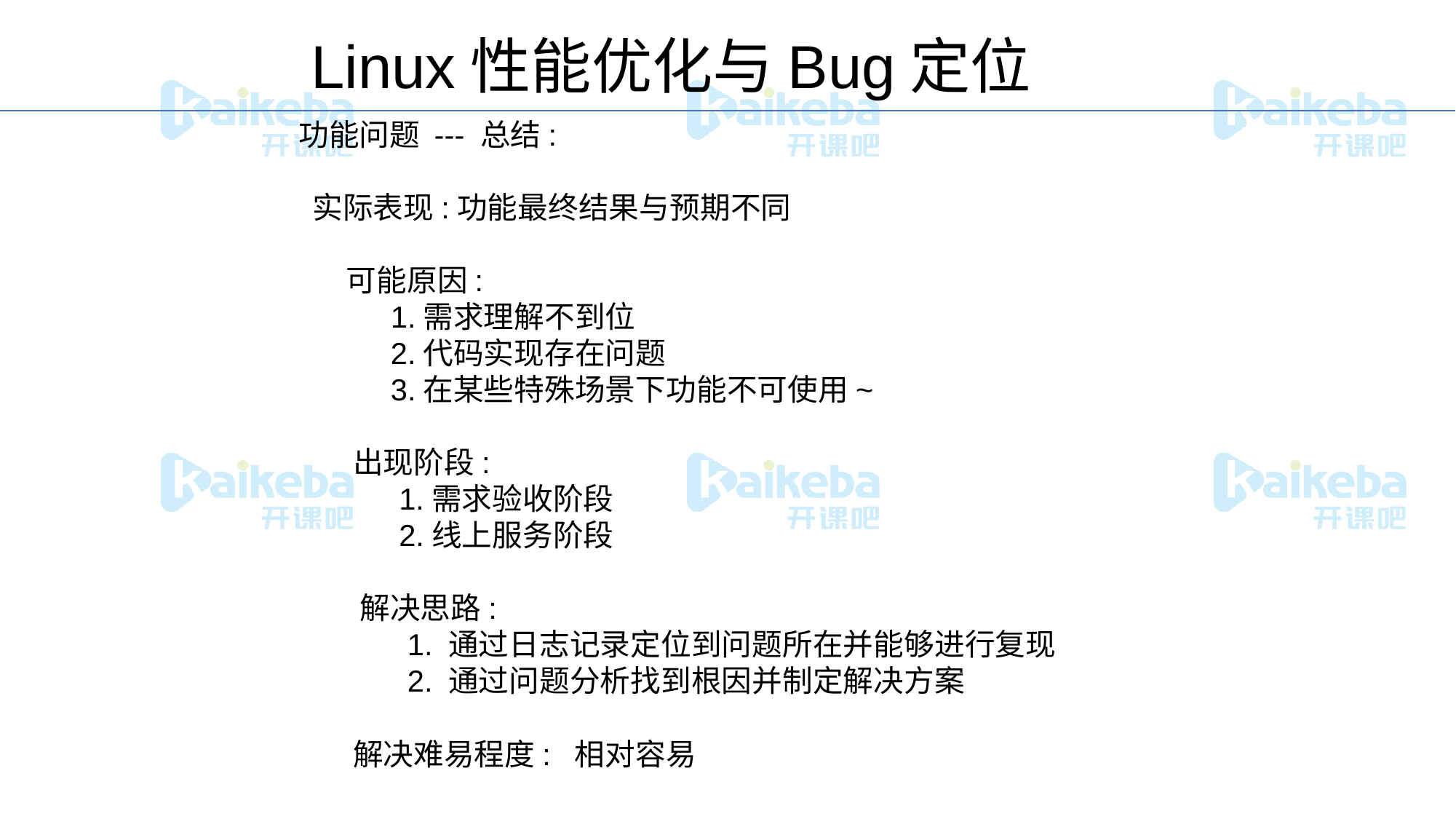

Linux性能优化与Bug定位
功能问题 --- 总结:

 实际表现:功能最终结果与预期不同

      可能原因:
           1.需求理解不到位
           2.代码实现存在问题
           3.在某些特殊场景下功能不可使用~

       出现阶段:
            1.需求验收阶段
            2.线上服务阶段

        解决思路:
             1. 通过日志记录定位到问题所在并能够进行复现
             2. 通过问题分析找到根因并制定解决方案

       解决难易程度:  相对容易